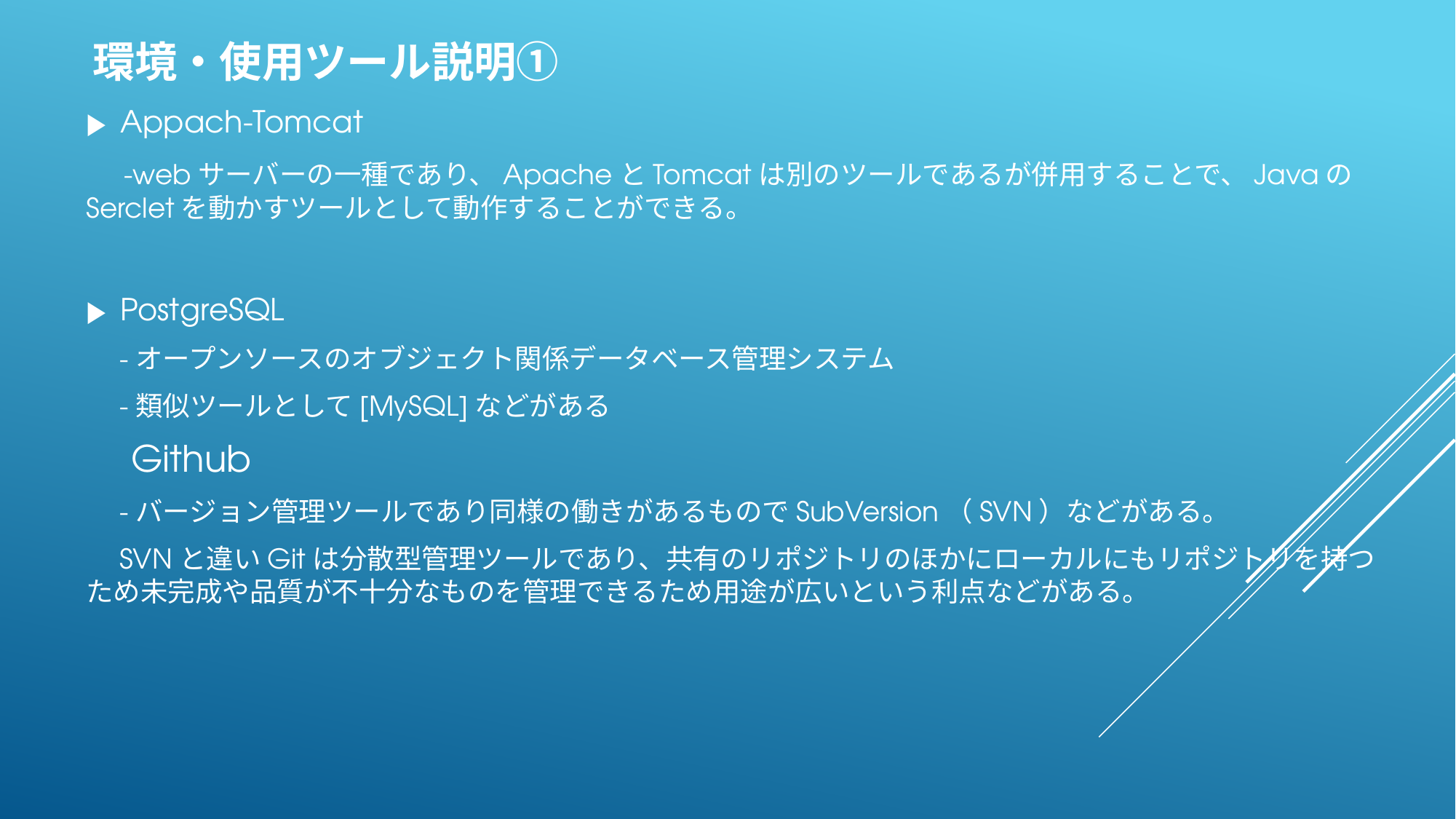

# 環境・使用ツール説明①
Appach-Tomcat
　-webサーバーの一種であり、ApacheとTomcatは別のツールであるが併用することで、JavaのSercletを動かすツールとして動作することができる。

PostgreSQL
　-オープンソースのオブジェクト関係データベース管理システム
　-類似ツールとして[MySQL]などがある
　Github
　-バージョン管理ツールであり同様の働きがあるものでSubVersion（SVN）などがある。
　SVNと違いGitは分散型管理ツールであり、共有のリポジトリのほかにローカルにもリポジトリを持つため未完成や品質が不十分なものを管理できるため用途が広いという利点などがある。